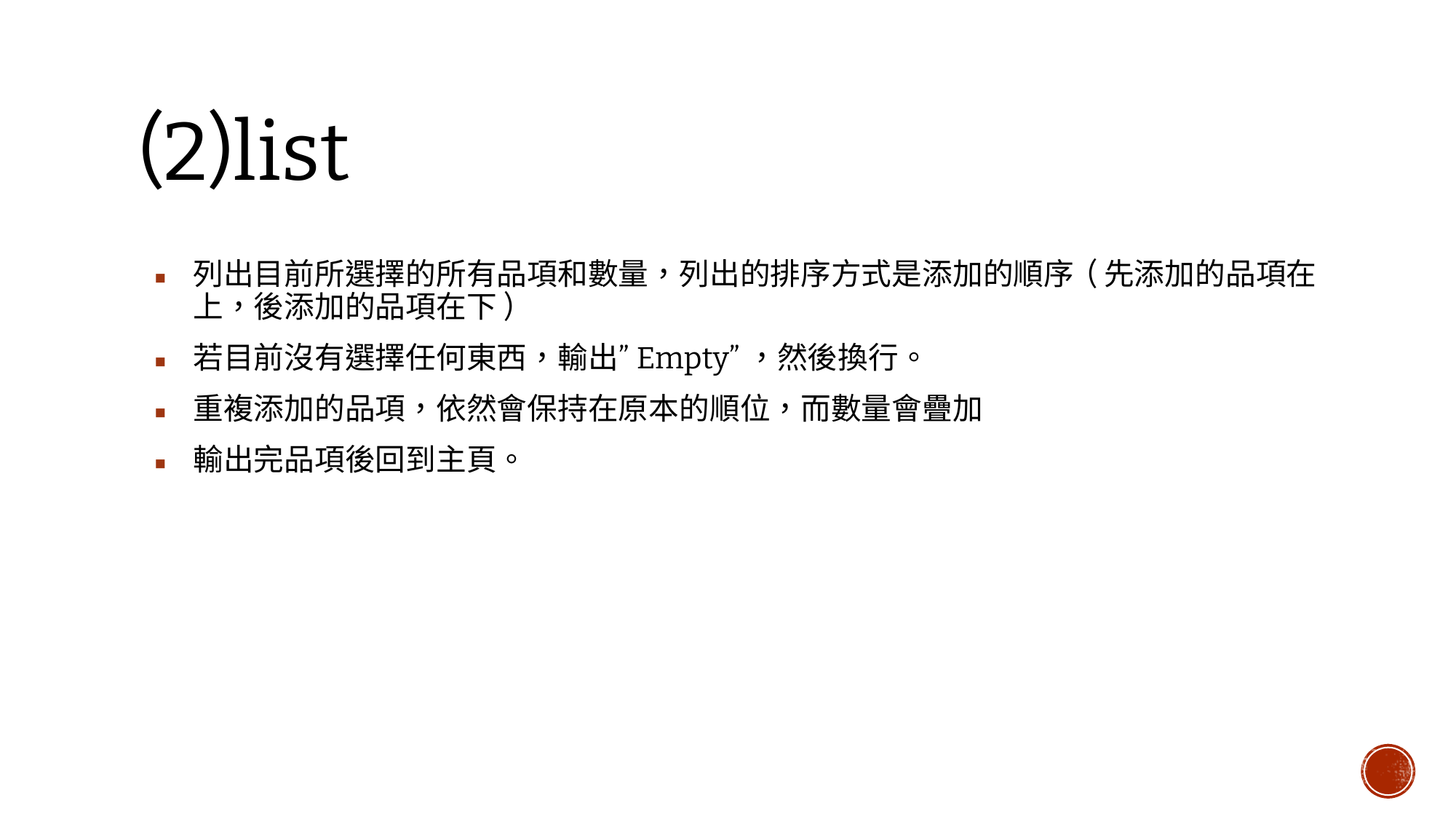

# (2)list
列出目前所選擇的所有品項和數量，列出的排序方式是添加的順序 (先添加的品項在上，後添加的品項在下)
若目前沒有選擇任何東西，輸出”Empty”，然後換行。
重複添加的品項，依然會保持在原本的順位，而數量會疊加
輸出完品項後回到主頁。